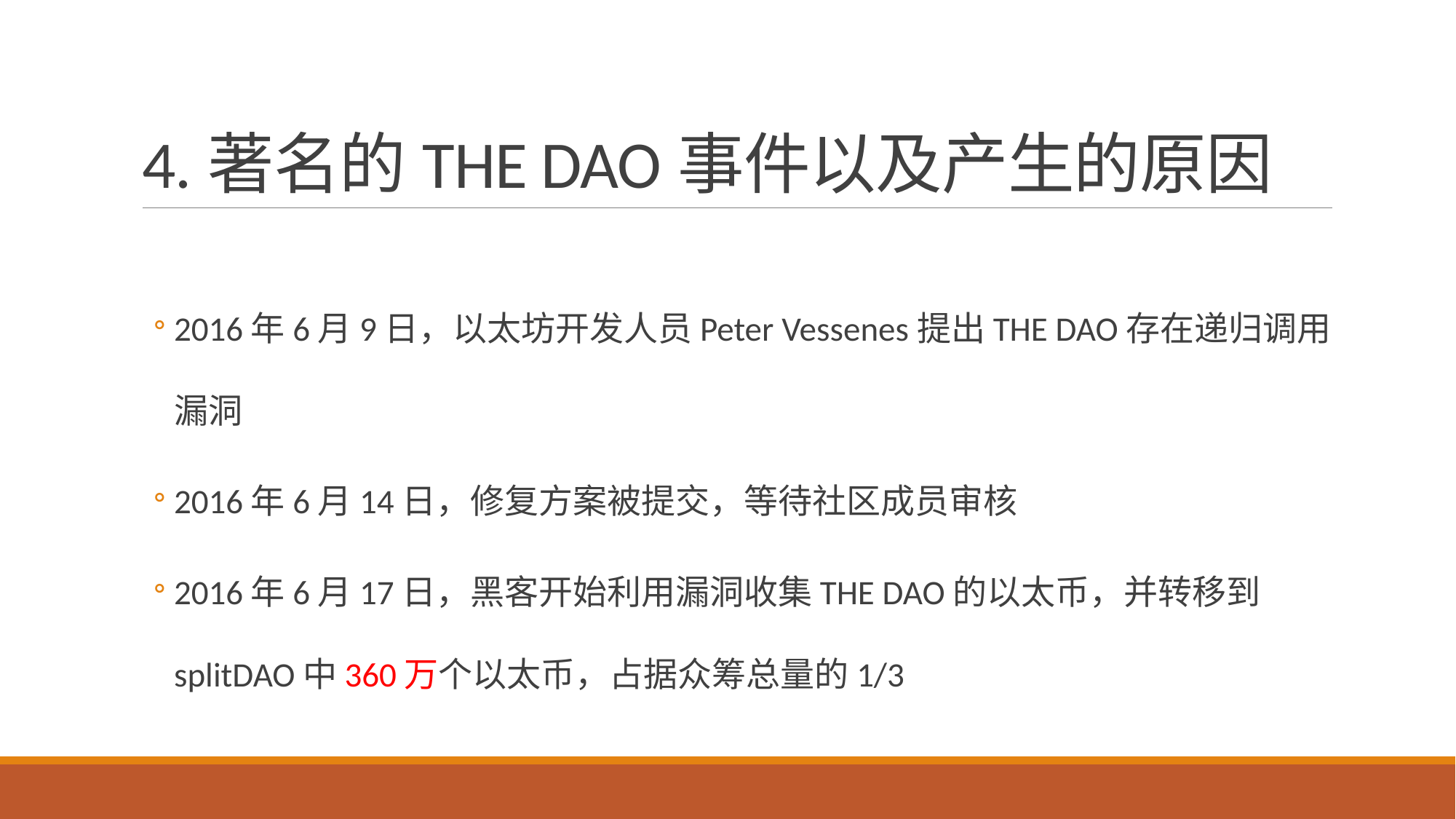

# 4.著名的THE DAO事件以及产生的原因

2016年6月9日，以太坊开发人员Peter Vessenes提出THE DAO存在递归调用漏洞
2016年6月14日，修复方案被提交，等待社区成员审核
2016年6月17日，黑客开始利用漏洞收集THE DAO的以太币，并转移到splitDAO中360万个以太币，占据众筹总量的1/3